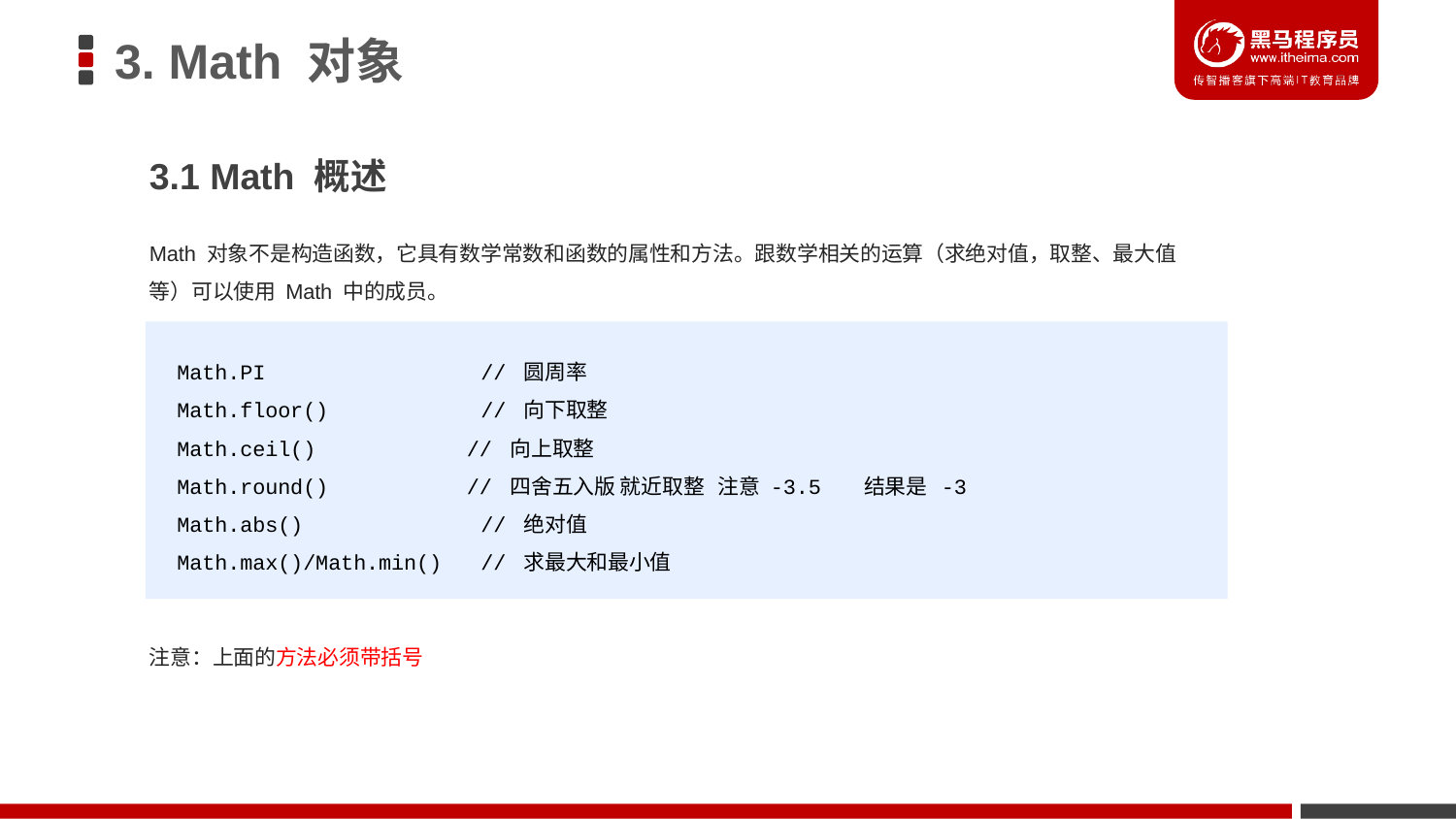

# 3. Math 对象
3.1 Math 概述
Math 对象不是构造函数，它具有数学常数和函数的属性和方法。跟数学相关的运算（求绝对值，取整、最大值等）可以使用 Math 中的成员。
Math.PI		 // 圆周率
Math.floor() 	 // 向下取整
Math.ceil()            // 向上取整
Math.round()           // 四舍五入版 就近取整   注意 -3.5   结果是  -3
Math.abs()		 // 绝对值
Math.max()/Math.min()	 // 求最大和最小值
注意：上面的方法必须带括号